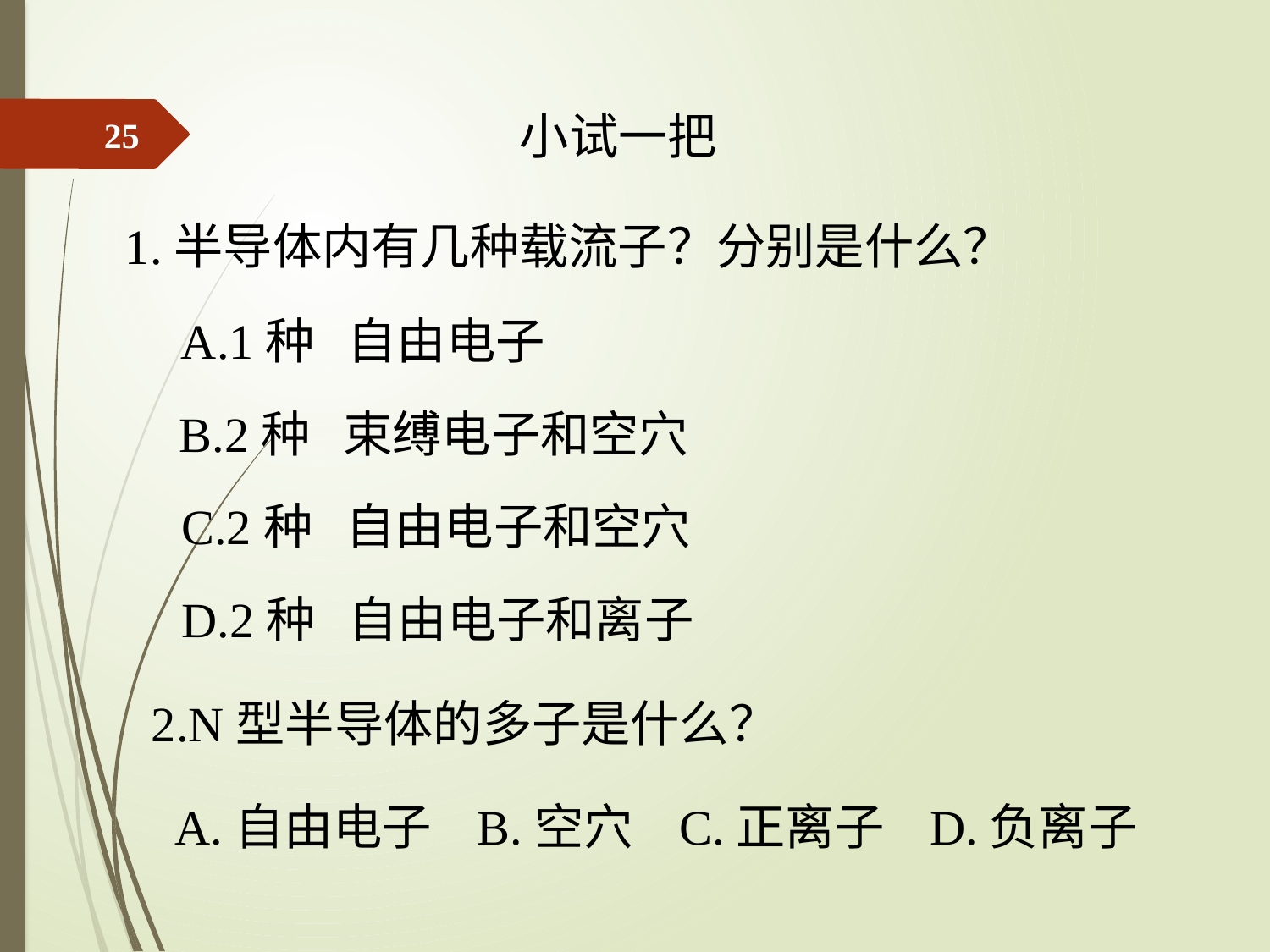

小试一把
25
1.半导体内有几种载流子？分别是什么？
A.1种   自由电子
B.2种   束缚电子和空穴
C.2种   自由电子和空穴
D.2种   自由电子和离子
2.N型半导体的多子是什么？
A.自由电子
B.空穴
C.正离子
D.负离子